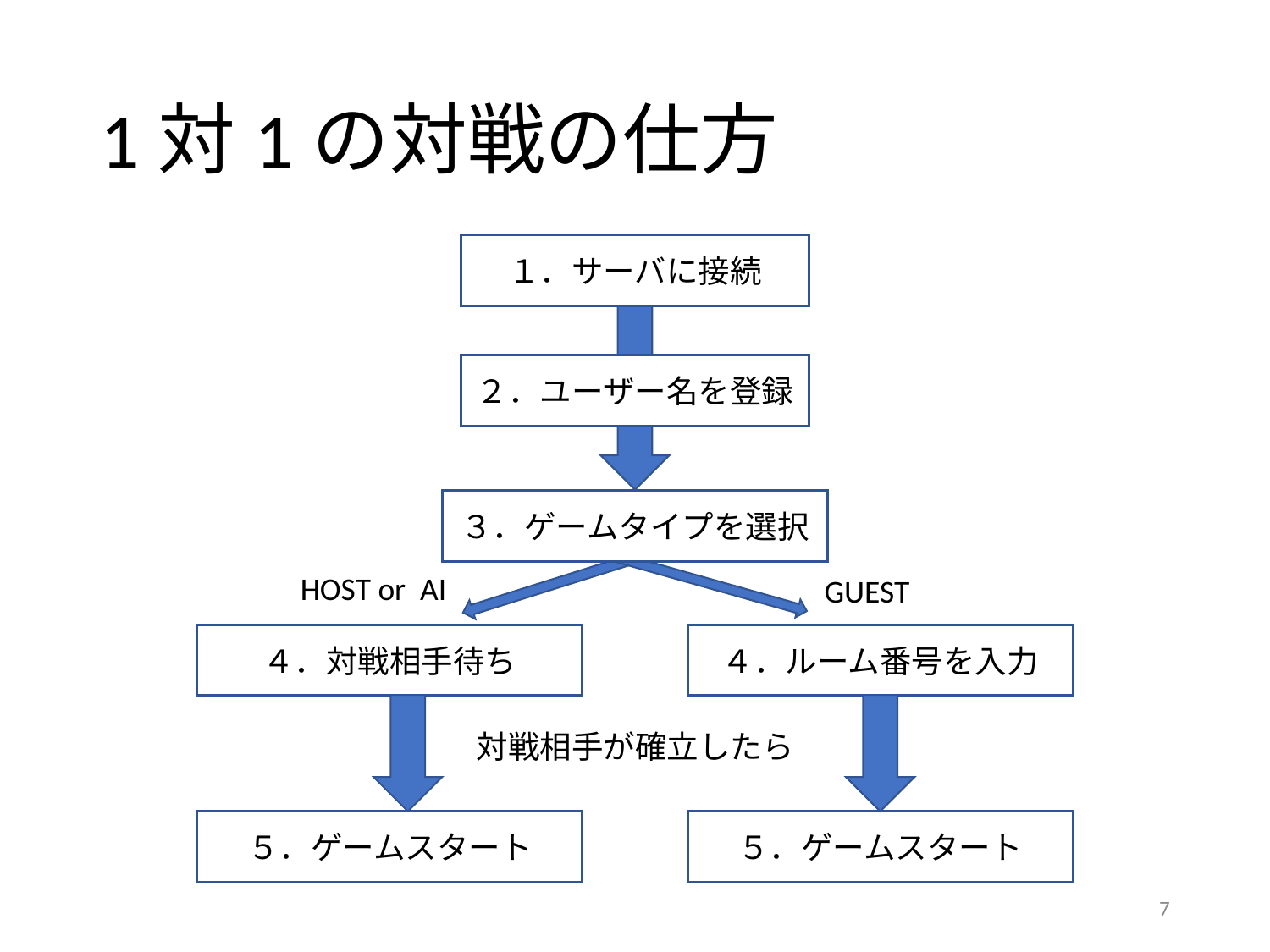

# 1対1の対戦の仕方
１．サーバに接続

２．ユーザー名を登録

３．ゲームタイプを選択
HOST or  AI
GUEST
４．対戦相手待ち
４．ルーム番号を入力

対戦相手が確立したら
５．ゲームスタート
５．ゲームスタート
7